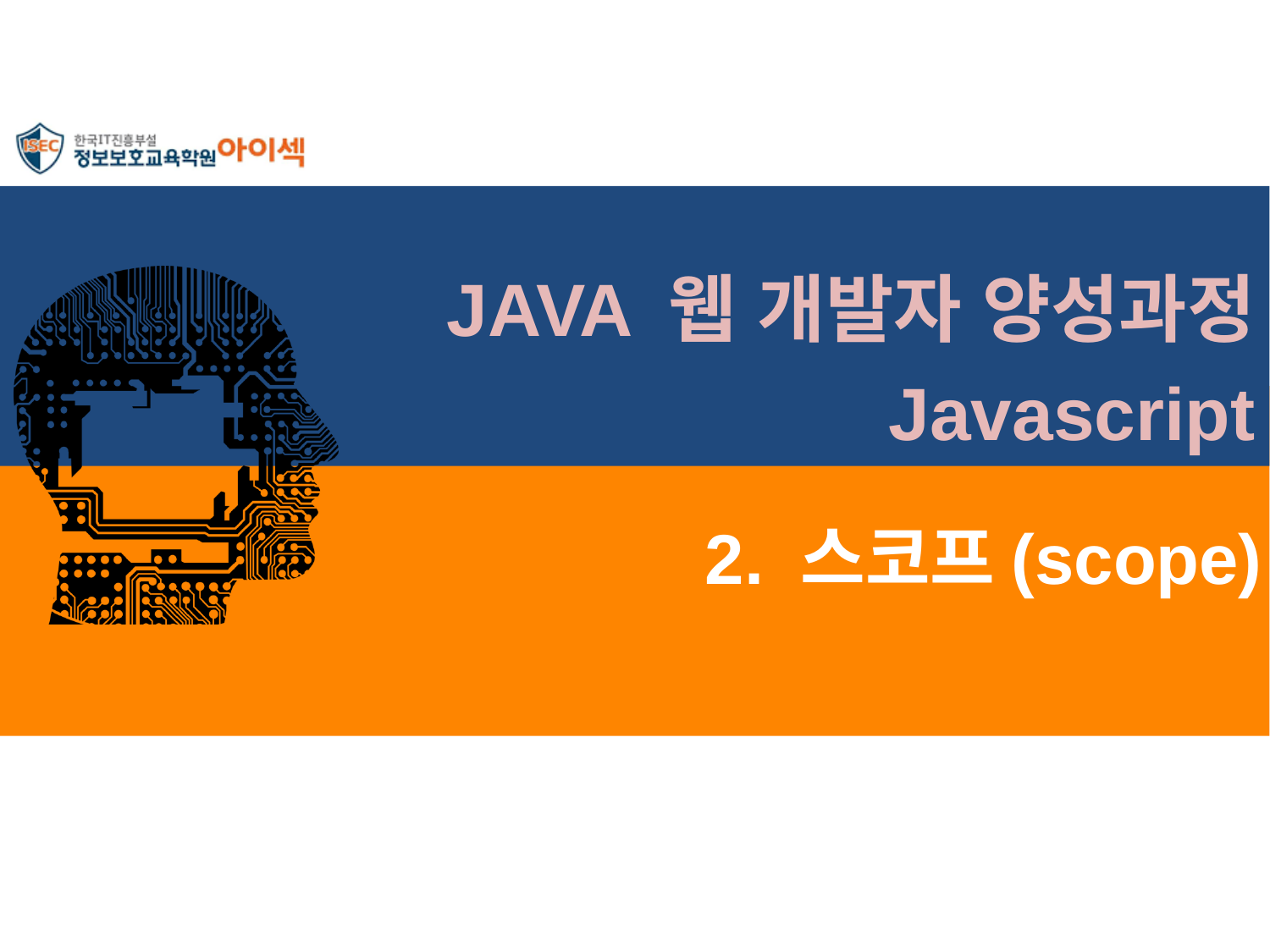

JAVA 웹 개발자 양성과정
Javascript
# 2. 스코프(scope)